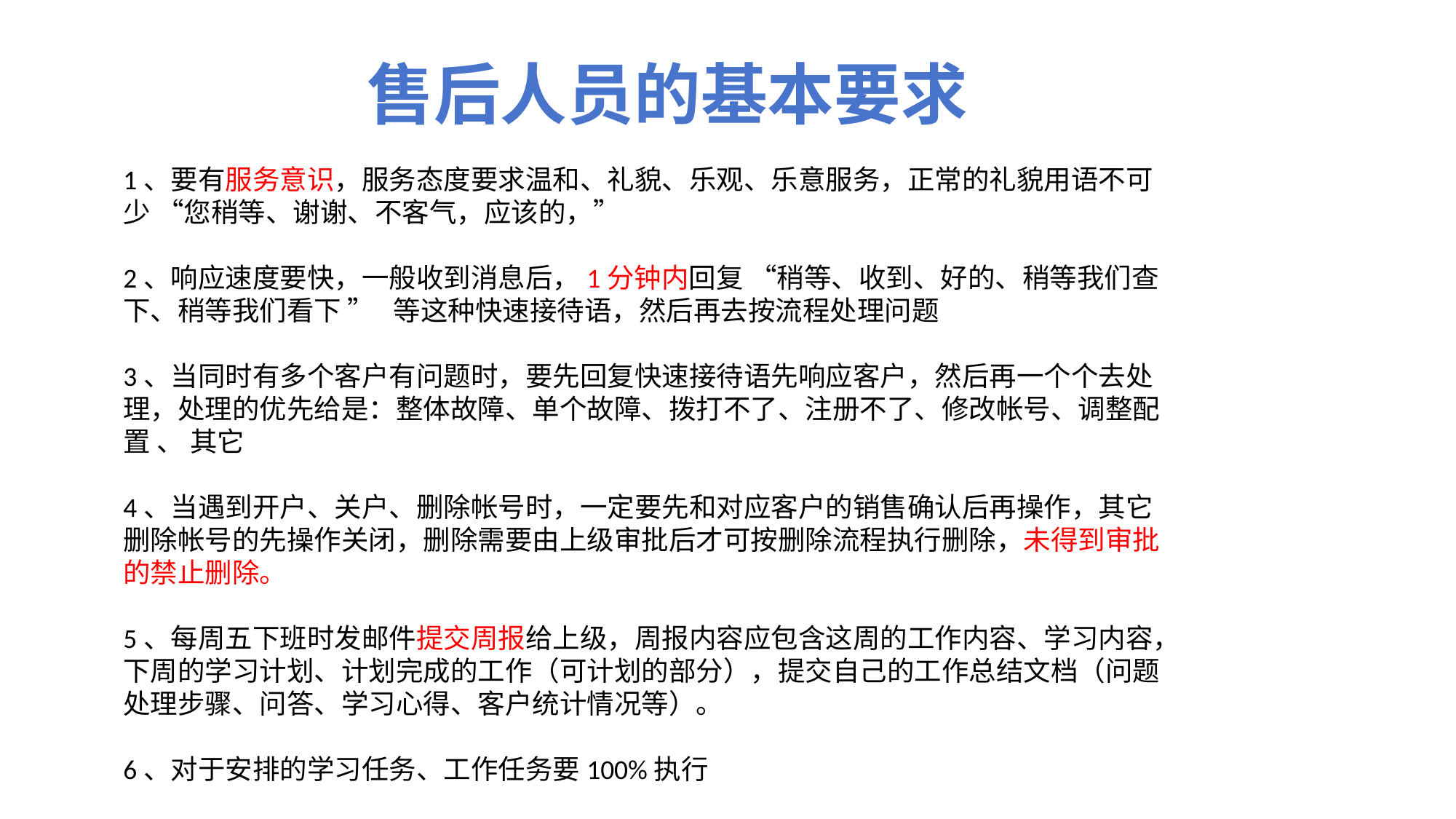

售后人员的基本要求
1、要有服务意识，服务态度要求温和、礼貌、乐观、乐意服务，正常的礼貌用语不可少 “您稍等、谢谢、不客气，应该的，”

2、响应速度要快，一般收到消息后，1分钟内回复 “稍等、收到、好的、稍等我们查下、稍等我们看下 ”   等这种快速接待语，然后再去按流程处理问题

3、当同时有多个客户有问题时，要先回复快速接待语先响应客户，然后再一个个去处理，处理的优先给是：整体故障、单个故障、拨打不了、注册不了、修改帐号、调整配置 、 其它

4、当遇到开户、关户、删除帐号时，一定要先和对应客户的销售确认后再操作，其它删除帐号的先操作关闭，删除需要由上级审批后才可按删除流程执行删除，未得到审批的禁止删除。

5、每周五下班时发邮件提交周报给上级，周报内容应包含这周的工作内容、学习内容，下周的学习计划、计划完成的工作（可计划的部分），提交自己的工作总结文档（问题处理步骤、问答、学习心得、客户统计情况等）。

6、对于安排的学习任务、工作任务要100%执行